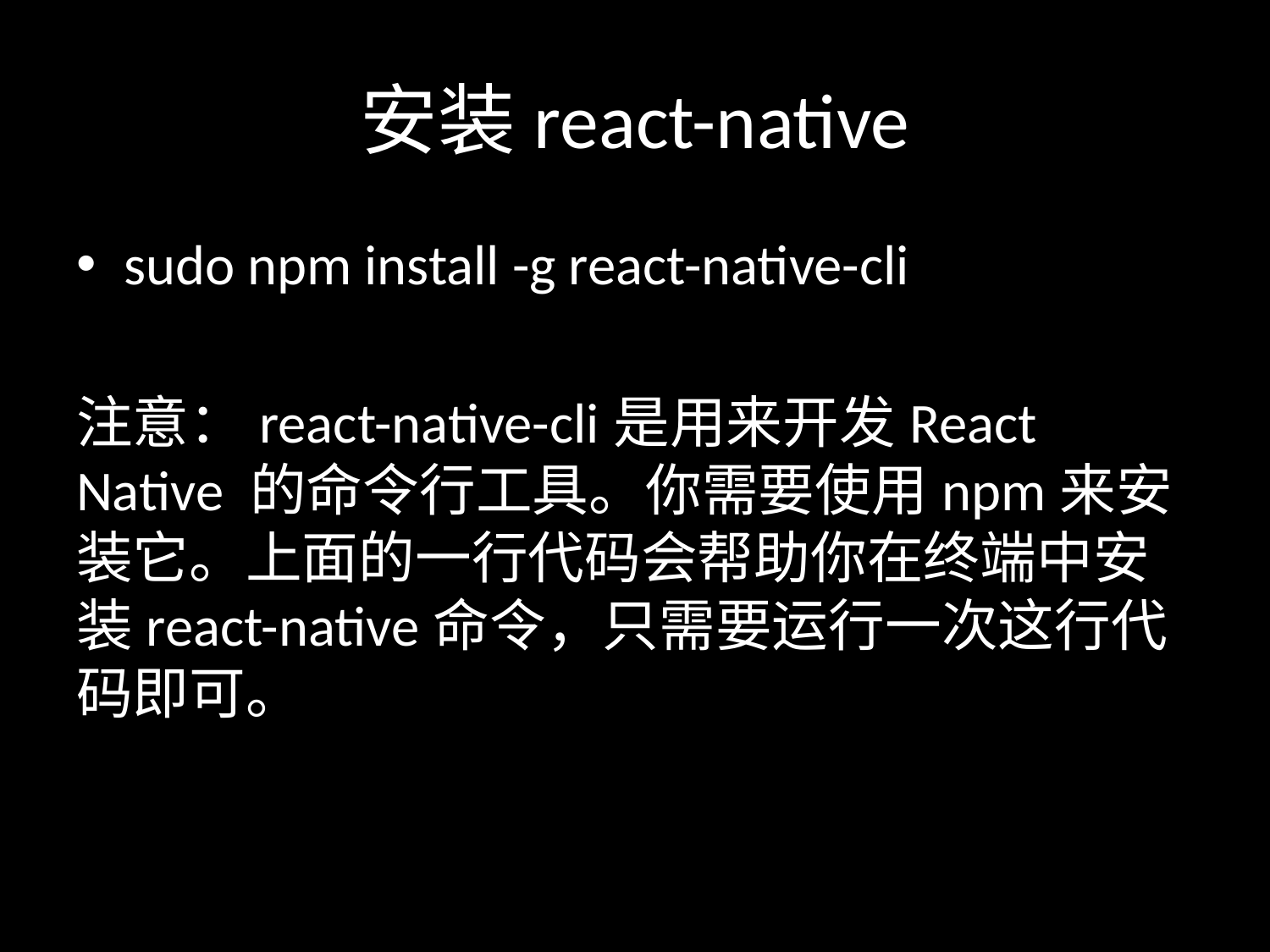

# 安装react-native
sudo npm install -g react-native-cli

注意：react-native-cli是用来开发React Native 的命令行工具。你需要使用npm来安装它。上面的一行代码会帮助你在终端中安装react-native命令，只需要运行一次这行代码即可。